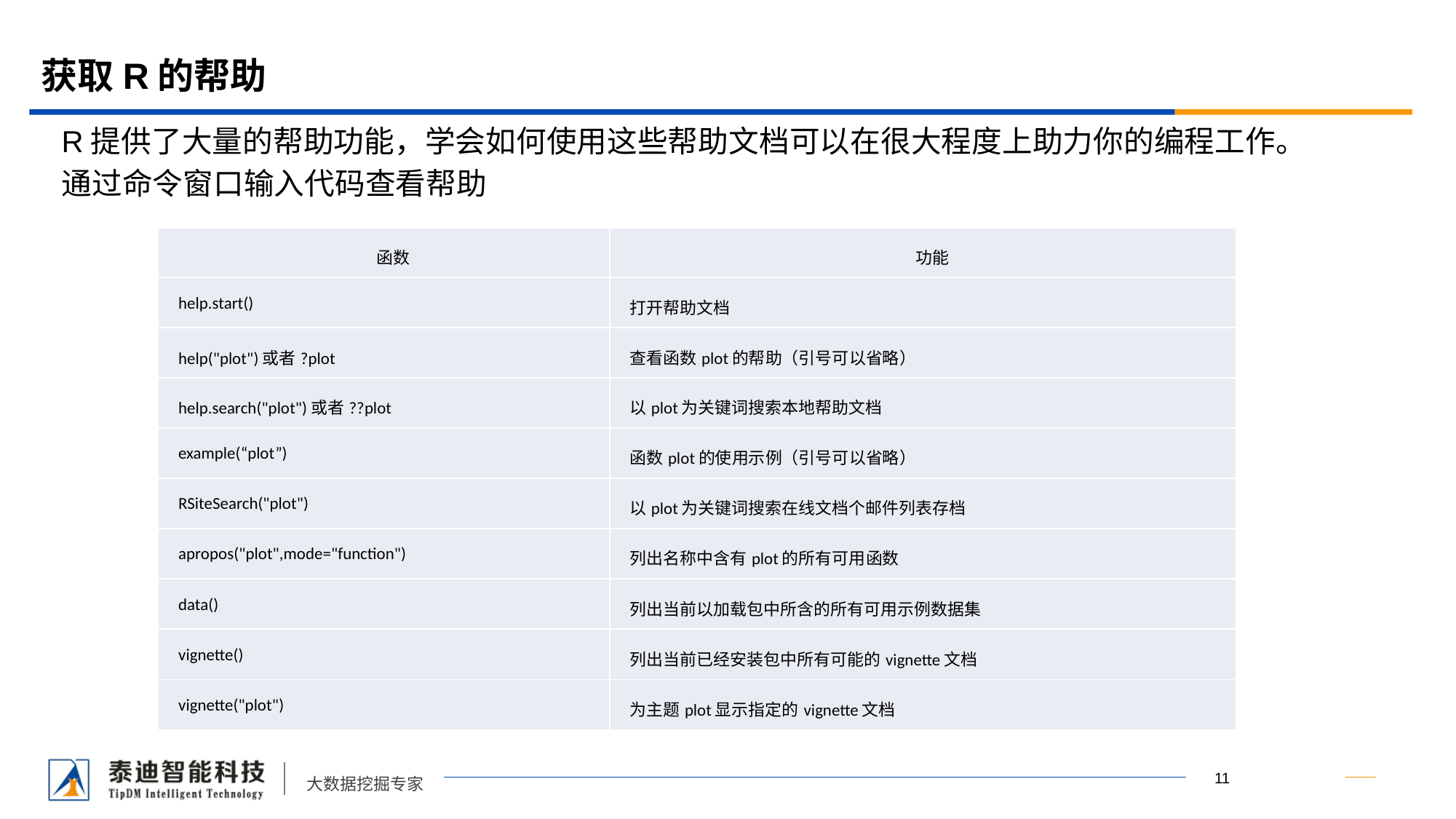

# 获取R的帮助

R提供了大量的帮助功能，学会如何使用这些帮助文档可以在很大程度上助力你的编程工作。
通过命令窗口输入代码查看帮助

| 函数 | 功能 |
| --- | --- |
| help.start() | 打开帮助文档 |
| help("plot")或者?plot | 查看函数plot的帮助（引号可以省略） |
| help.search("plot")或者??plot | 以plot为关键词搜索本地帮助文档 |
| example(“plot”) | 函数plot的使用示例（引号可以省略） |
| RSiteSearch("plot") | 以plot为关键词搜索在线文档个邮件列表存档 |
| apropos("plot",mode="function") | 列出名称中含有plot的所有可用函数 |
| data() | 列出当前以加载包中所含的所有可用示例数据集 |
| vignette() | 列出当前已经安装包中所有可能的vignette文档 |
| vignette("plot") | 为主题plot显示指定的vignette文档 |